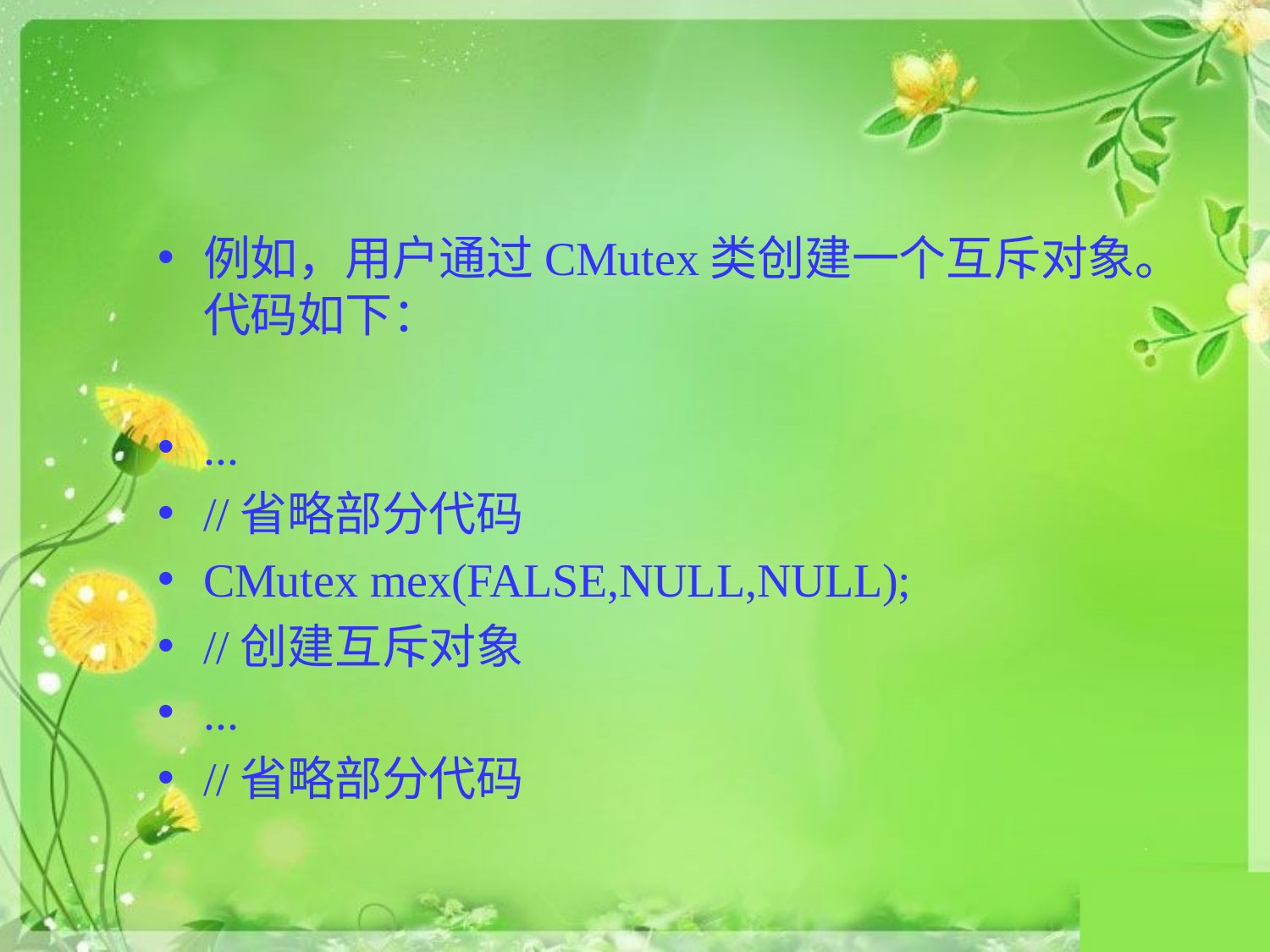

#
例如，用户通过CMutex类创建一个互斥对象。代码如下：

...
//省略部分代码
CMutex mex(FALSE,NULL,NULL);
//创建互斥对象
...
//省略部分代码